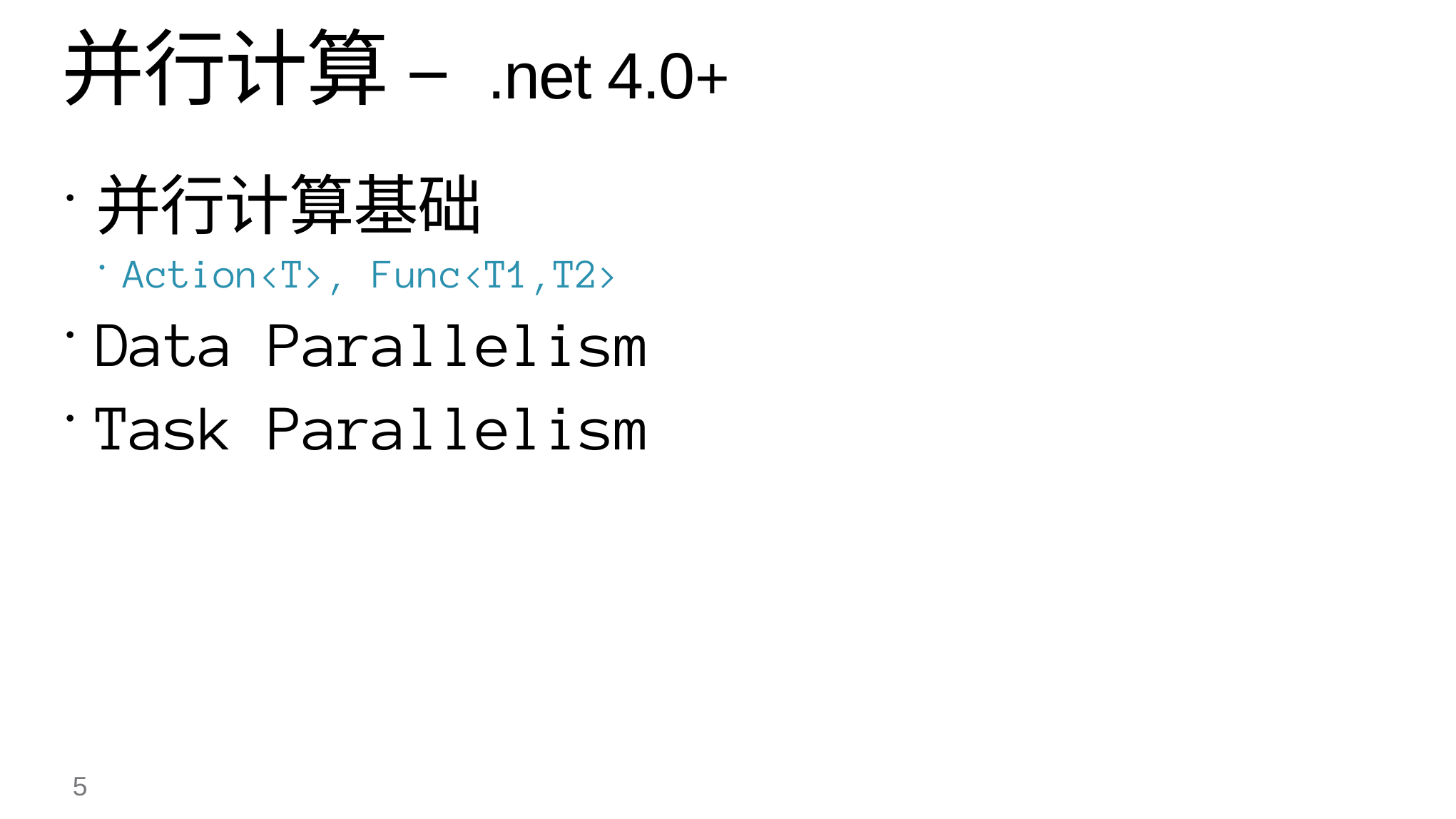

# 并行计算 – .net 4.0+
并行计算基础
Action<T>, Func<T1,T2>
Data Parallelism
Task Parallelism

5